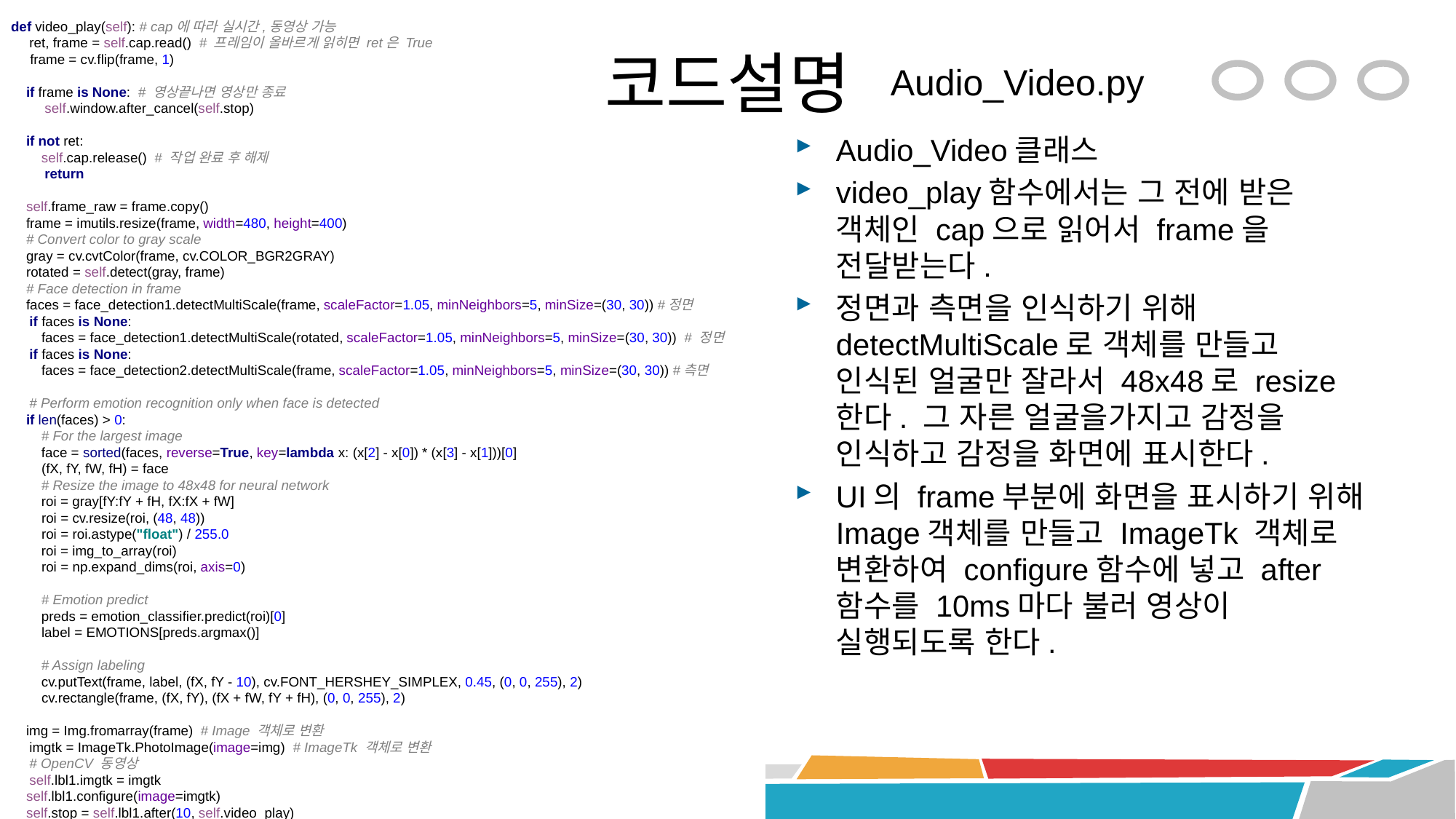

def video_play(self): # cap에 따라 실시간,동영상 가능
    ret, frame = self.cap.read()  # 프레임이 올바르게 읽히면 ret은 True
     frame = cv.flip(frame, 1)
    if frame is None:  # 영상끝나면 영상만 종료
        self.window.after_cancel(self.stop)
    if not ret:
        self.cap.release()  # 작업 완료 후 해제
        return
    self.frame_raw = frame.copy()
    frame = imutils.resize(frame, width=480, height=400)
    # Convert color to gray scale
    gray = cv.cvtColor(frame, cv.COLOR_BGR2GRAY)
    rotated = self.detect(gray, frame)
    # Face detection in frame
    faces = face_detection1.detectMultiScale(frame, scaleFactor=1.05, minNeighbors=5, minSize=(30, 30)) #정면
    if faces is None:
        faces = face_detection1.detectMultiScale(rotated, scaleFactor=1.05, minNeighbors=5, minSize=(30, 30))  # 정면
    if faces is None:
        faces = face_detection2.detectMultiScale(frame, scaleFactor=1.05, minNeighbors=5, minSize=(30, 30)) #측면
    # Perform emotion recognition only when face is detected
    if len(faces) > 0:
        # For the largest image
        face = sorted(faces, reverse=True, key=lambda x: (x[2] - x[0]) * (x[3] - x[1]))[0]
        (fX, fY, fW, fH) = face
        # Resize the image to 48x48 for neural network
        roi = gray[fY:fY + fH, fX:fX + fW]
        roi = cv.resize(roi, (48, 48))
        roi = roi.astype("float") / 255.0
        roi = img_to_array(roi)
        roi = np.expand_dims(roi, axis=0)
        # Emotion predict
        preds = emotion_classifier.predict(roi)[0]
        label = EMOTIONS[preds.argmax()]
        # Assign labeling
        cv.putText(frame, label, (fX, fY - 10), cv.FONT_HERSHEY_SIMPLEX, 0.45, (0, 0, 255), 2)
        cv.rectangle(frame, (fX, fY), (fX + fW, fY + fH), (0, 0, 255), 2)
    img = Img.fromarray(frame)  # Image 객체로 변환
    imgtk = ImageTk.PhotoImage(image=img)  # ImageTk 객체로 변환
    # OpenCV 동영상
    self.lbl1.imgtk = imgtk
    self.lbl1.configure(image=imgtk)
    self.stop = self.lbl1.after(10, self.video_play)
# 코드설명
Audio_Video.py
Audio_Video클래스
video_play함수에서는 그 전에 받은 객체인 cap으로 읽어서 frame을 전달받는다.
정면과 측면을 인식하기 위해 detectMultiScale로 객체를 만들고 인식된 얼굴만 잘라서 48x48로 resize한다. 그 자른 얼굴을가지고 감정을 인식하고 감정을 화면에 표시한다.
UI의 frame부분에 화면을 표시하기 위해 Image객체를 만들고 ImageTk 객체로 변환하여 configure함수에 넣고 after함수를 10ms마다 불러 영상이 실행되도록 한다.